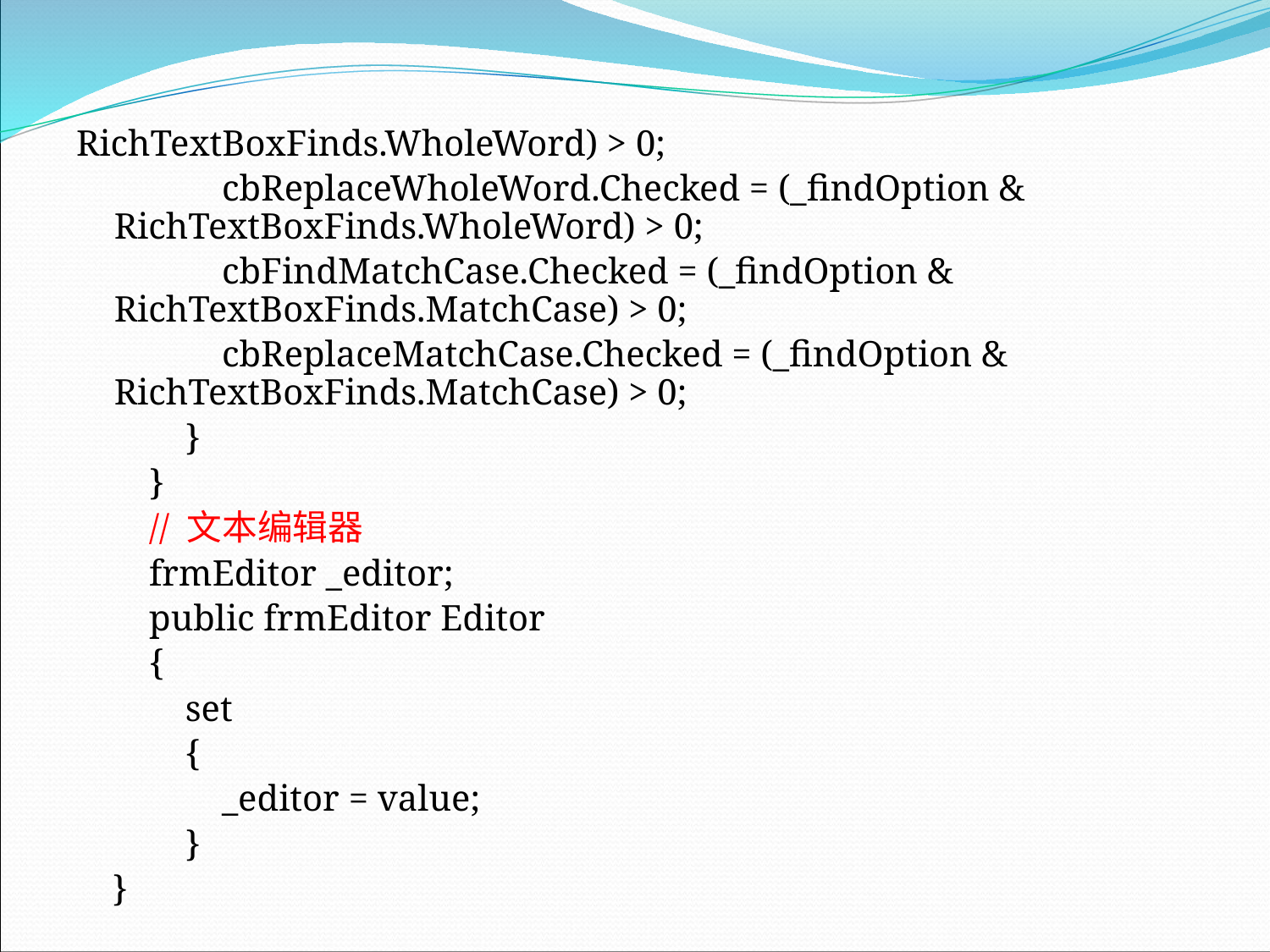

RichTextBoxFinds.WholeWord) > 0;
                cbReplaceWholeWord.Checked = (_findOption & RichTextBoxFinds.WholeWord) > 0;
                cbFindMatchCase.Checked = (_findOption & RichTextBoxFinds.MatchCase) > 0;
                cbReplaceMatchCase.Checked = (_findOption & RichTextBoxFinds.MatchCase) > 0;
            }
        }
        // 文本编辑器
        frmEditor _editor;
        public frmEditor Editor
        {
            set
            {
                _editor = value;
            }
    }